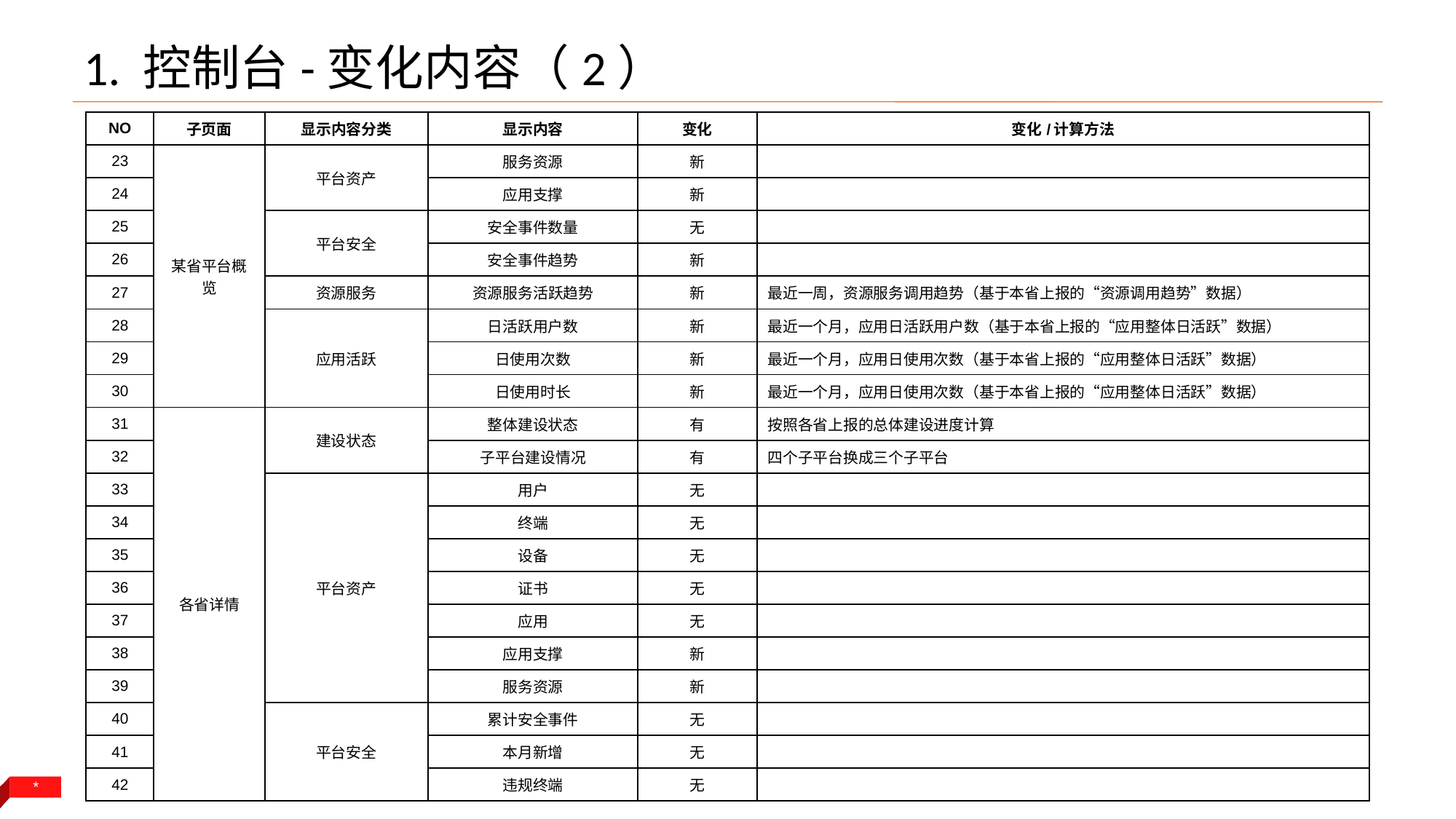

# 1. 控制台-变化内容（2）

| NO | 子页面 | 显示内容分类 | 显示内容 | 变化 | 变化/计算方法 |
| --- | --- | --- | --- | --- | --- |
| 23 | 某省平台概览 | 平台资产 | 服务资源 | 新 |  |
| 24 |  |  | 应用支撑 | 新 |  |
| 25 |  | 平台安全 | 安全事件数量 | 无 |  |
| 26 |  |  | 安全事件趋势 | 新 |  |
| 27 |  | 资源服务 | 资源服务活跃趋势 | 新 | 最近一周，资源服务调用趋势（基于本省上报的“资源调用趋势”数据） |
| 28 |  | 应用活跃 | 日活跃用户数 | 新 | 最近一个月，应用日活跃用户数（基于本省上报的“应用整体日活跃”数据） |
| 29 |  |  | 日使用次数 | 新 | 最近一个月，应用日使用次数（基于本省上报的“应用整体日活跃”数据） |
| 30 |  |  | 日使用时长 | 新 | 最近一个月，应用日使用次数（基于本省上报的“应用整体日活跃”数据） |
| 31 | 各省详情 | 建设状态 | 整体建设状态 | 有 | 按照各省上报的总体建设进度计算 |
| 32 |  |  | 子平台建设情况 | 有 | 四个子平台换成三个子平台 |
| 33 |  | 平台资产 | 用户 | 无 |  |
| 34 |  |  | 终端 | 无 |  |
| 35 |  |  | 设备 | 无 |  |
| 36 |  |  | 证书 | 无 |  |
| 37 |  |  | 应用 | 无 |  |
| 38 |  |  | 应用支撑 | 新 |  |
| 39 |  |  | 服务资源 | 新 |  |
| 40 |  | 平台安全 | 累计安全事件 | 无 |  |
| 41 |  |  | 本月新增 | 无 |  |
| 42 |  |  | 违规终端 | 无 |  |
*